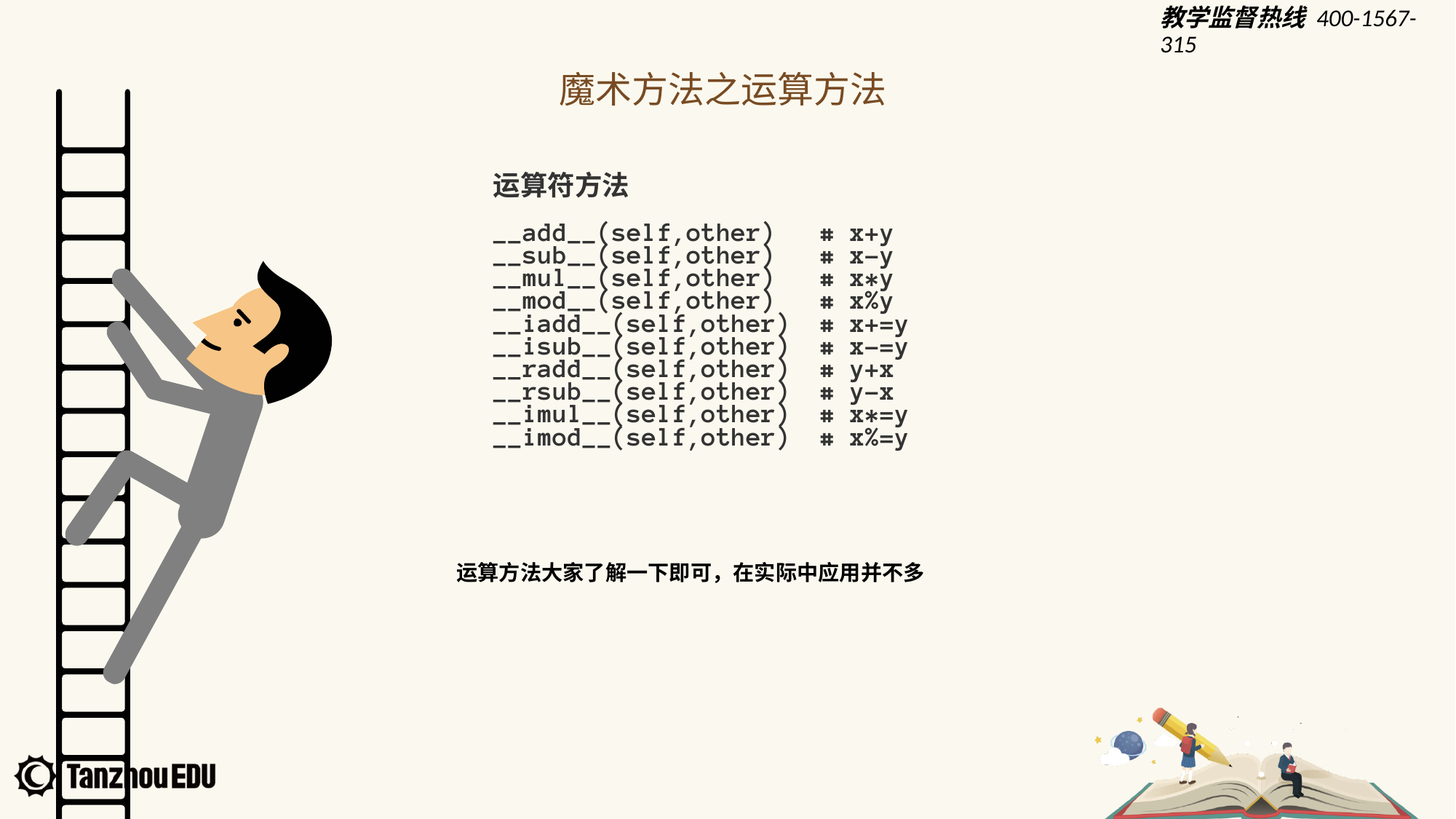

魔术方法之运算方法

运算符方法

__add__(self,other)	# x+y
__sub__(self,other)	# x-y
__mul__(self,other)	# x*y
__mod__(self,other)	# x%y
__iadd__(self,other)	# x+=y
__isub__(self,other)	# x-=y
__radd__(self,other)	# y+x
__rsub__(self,other)	# y-x
__imul__(self,other)	# x*=y
__imod__(self,other)	# x%=y
运算方法大家了解一下即可，在实际中应用并不多